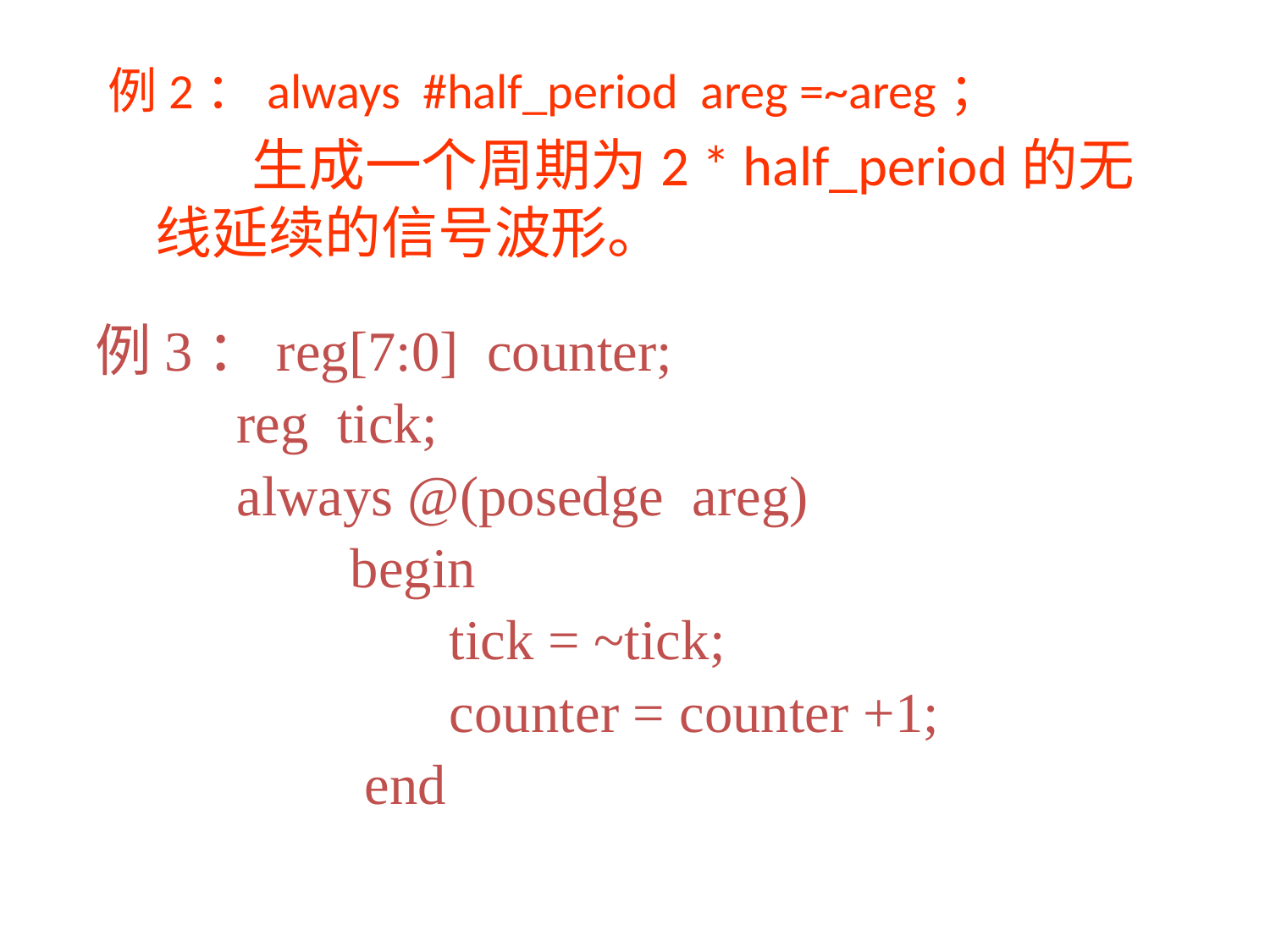

例2：always  #half_period  areg =~areg；
            生成一个周期为2 * half_period的无线延续的信号波形。
例3：reg[7:0]  counter;
          reg  tick;
          always @(posedge  areg)
                  begin
                         tick = ~tick;
                         counter = counter +1;
                   end